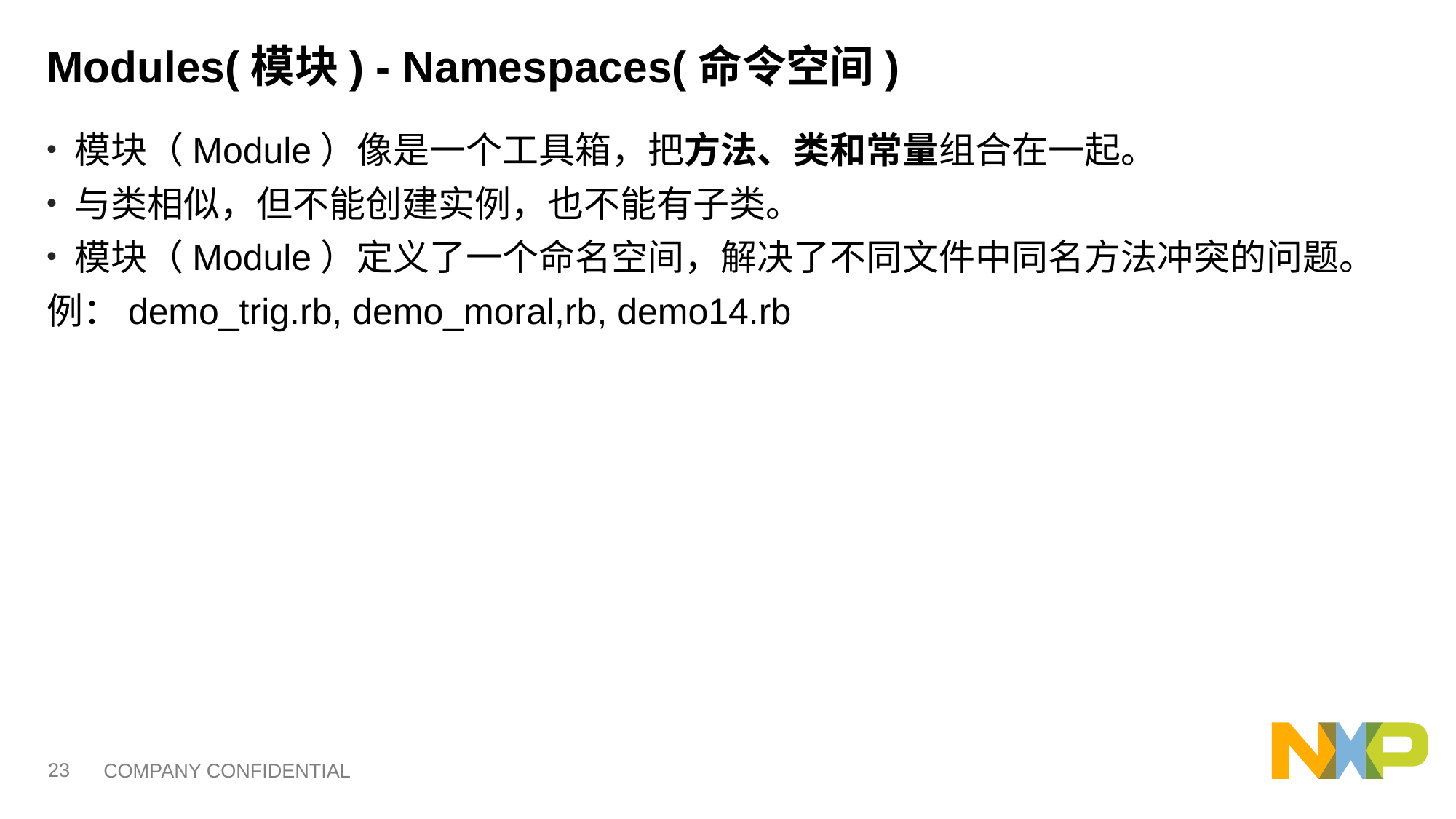

# Modules(模块) - Namespaces(命令空间)
模块（Module）像是一个工具箱，把方法、类和常量组合在一起。
与类相似，但不能创建实例，也不能有子类。
模块（Module）定义了一个命名空间，解决了不同文件中同名方法冲突的问题。
例：demo_trig.rb, demo_moral,rb, demo14.rb